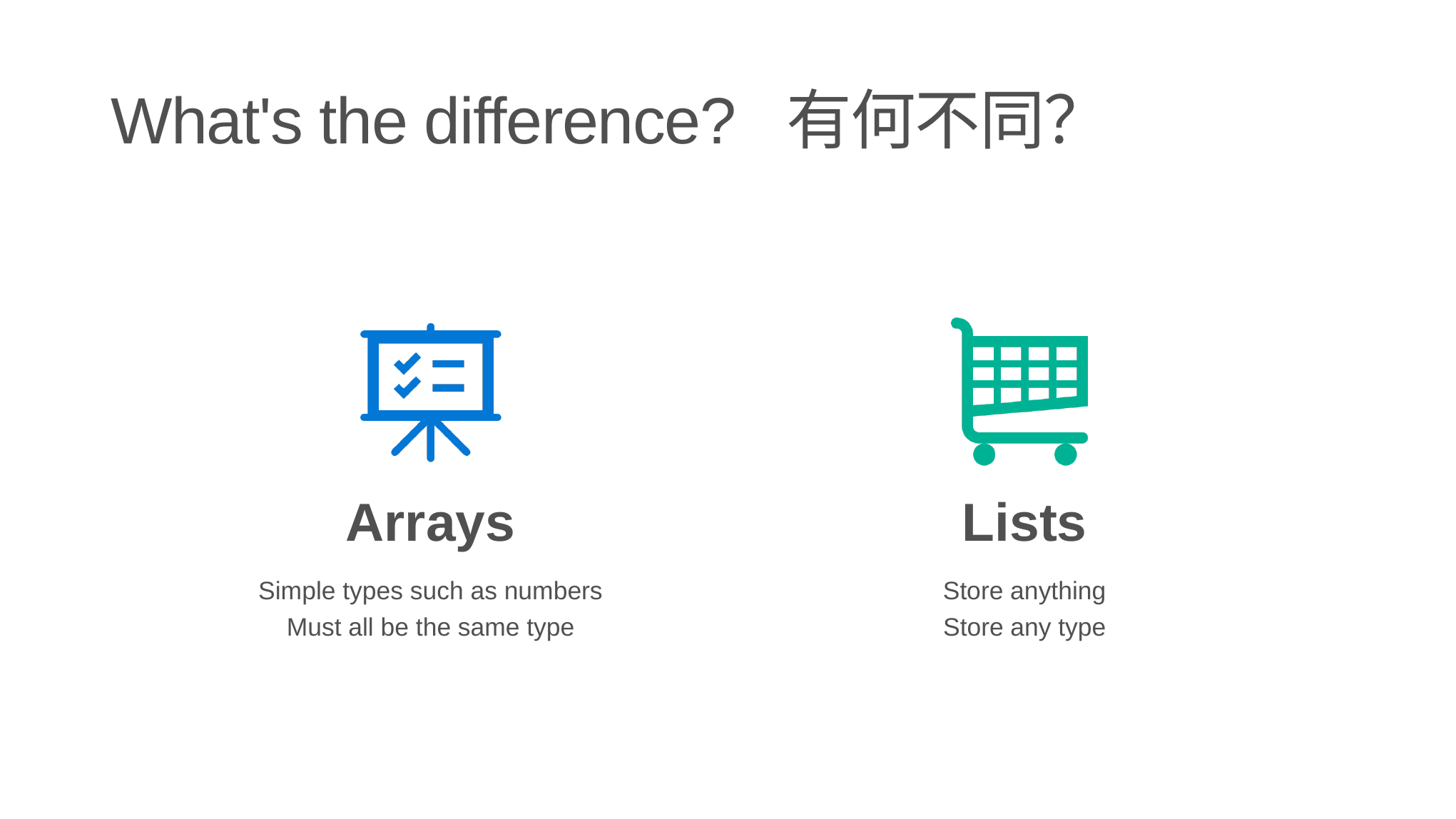

# What's the difference?  有何不同？
Arrays
Simple types such as numbers
Must all be the same type
Lists
Store anything
Store any type